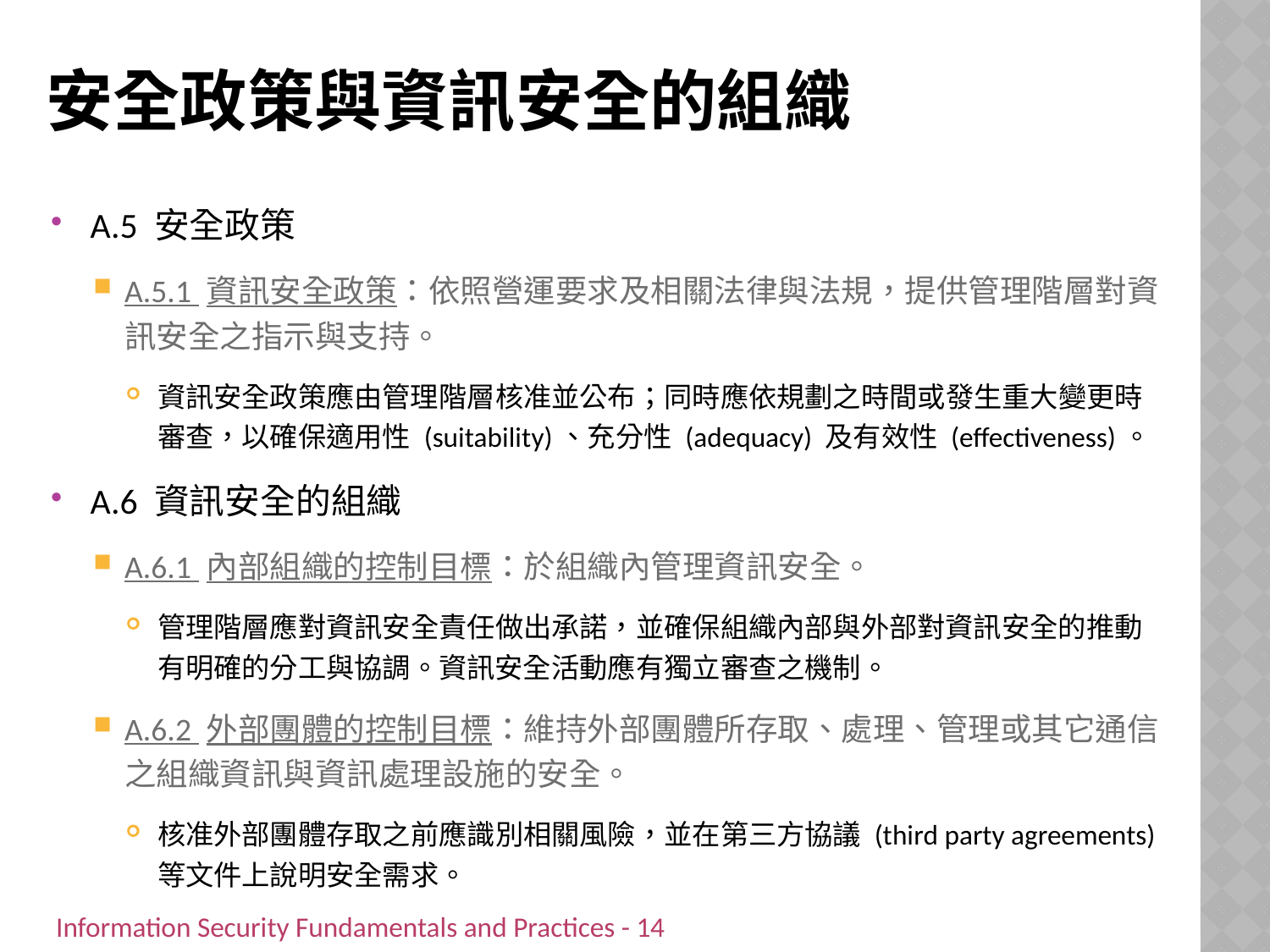

# 安全政策與資訊安全的組織
A.5 安全政策
A.5.1 資訊安全政策：依照營運要求及相關法律與法規，提供管理階層對資訊安全之指示與支持。
資訊安全政策應由管理階層核准並公布；同時應依規劃之時間或發生重大變更時審查，以確保適用性 (suitability)、充分性 (adequacy) 及有效性 (effectiveness)。
A.6 資訊安全的組織
A.6.1 內部組織的控制目標：於組織內管理資訊安全。
管理階層應對資訊安全責任做出承諾，並確保組織內部與外部對資訊安全的推動有明確的分工與協調。資訊安全活動應有獨立審查之機制。
A.6.2 外部團體的控制目標：維持外部團體所存取、處理、管理或其它通信之組織資訊與資訊處理設施的安全。
核准外部團體存取之前應識別相關風險，並在第三方協議 (third party agreements)等文件上說明安全需求。